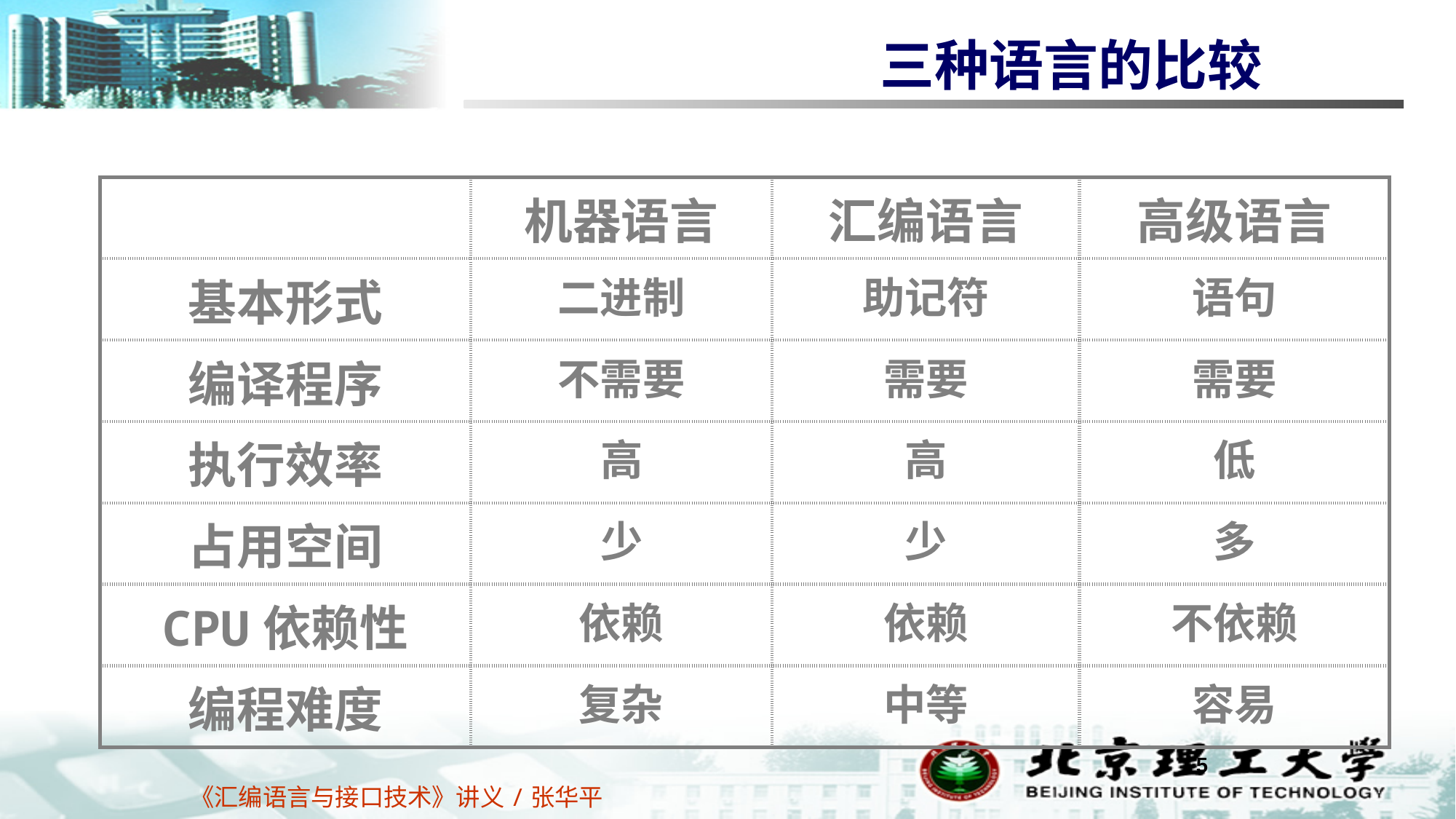

三种语言的比较
|  | 机器语言 | 汇编语言 | 高级语言 |
| --- | --- | --- | --- |
| 基本形式 | 二进制 | 助记符 | 语句 |
| 编译程序 | 不需要 | 需要 | 需要 |
| 执行效率 | 高 | 高 | 低 |
| 占用空间 | 少 | 少 | 多 |
| CPU依赖性 | 依赖 | 依赖 | 不依赖 |
| 编程难度 | 复杂 | 中等 | 容易 |
5